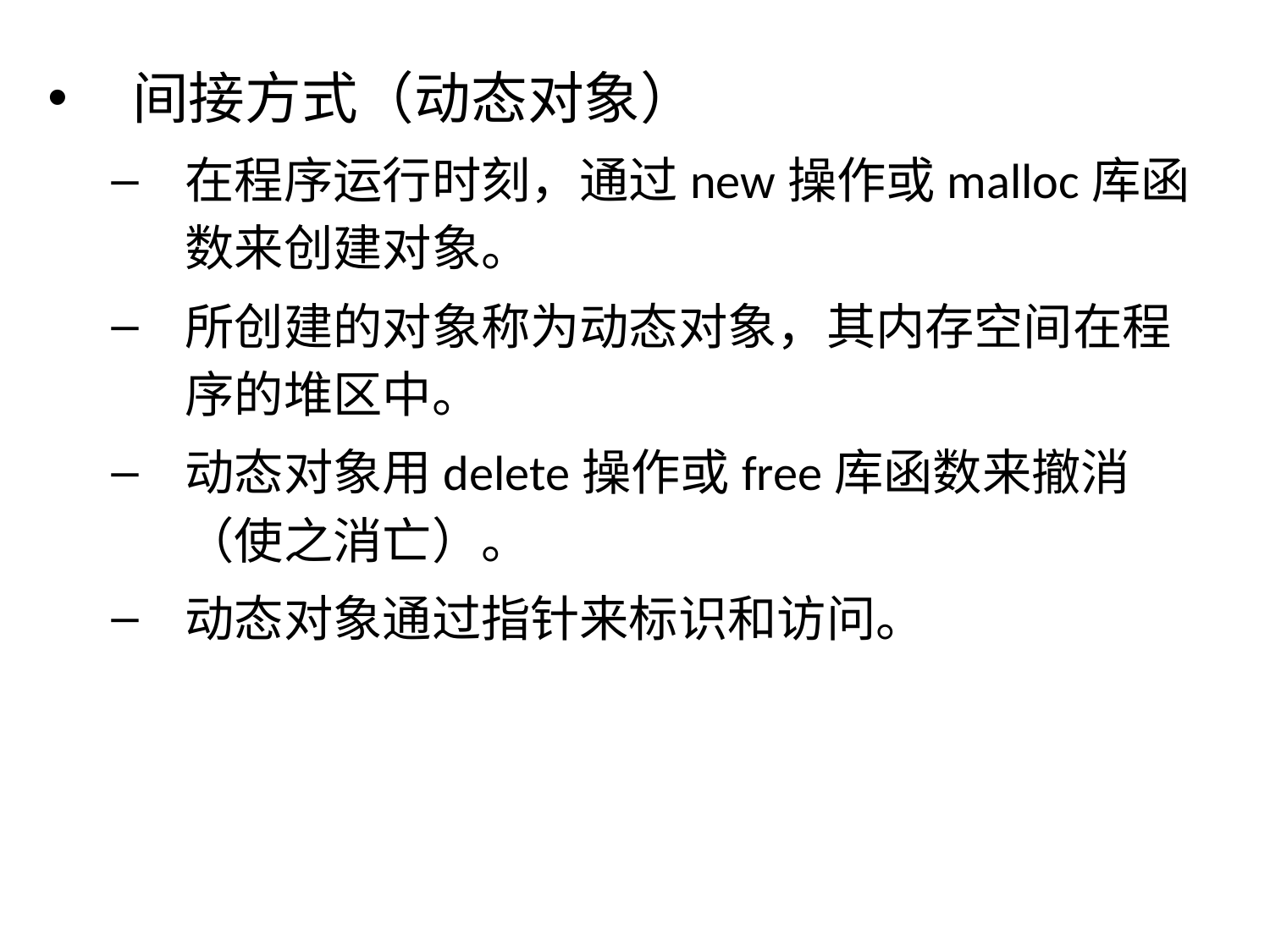

间接方式（动态对象）
在程序运行时刻，通过new操作或malloc库函数来创建对象。
所创建的对象称为动态对象，其内存空间在程序的堆区中。
动态对象用delete操作或free库函数来撤消（使之消亡）。
动态对象通过指针来标识和访问。